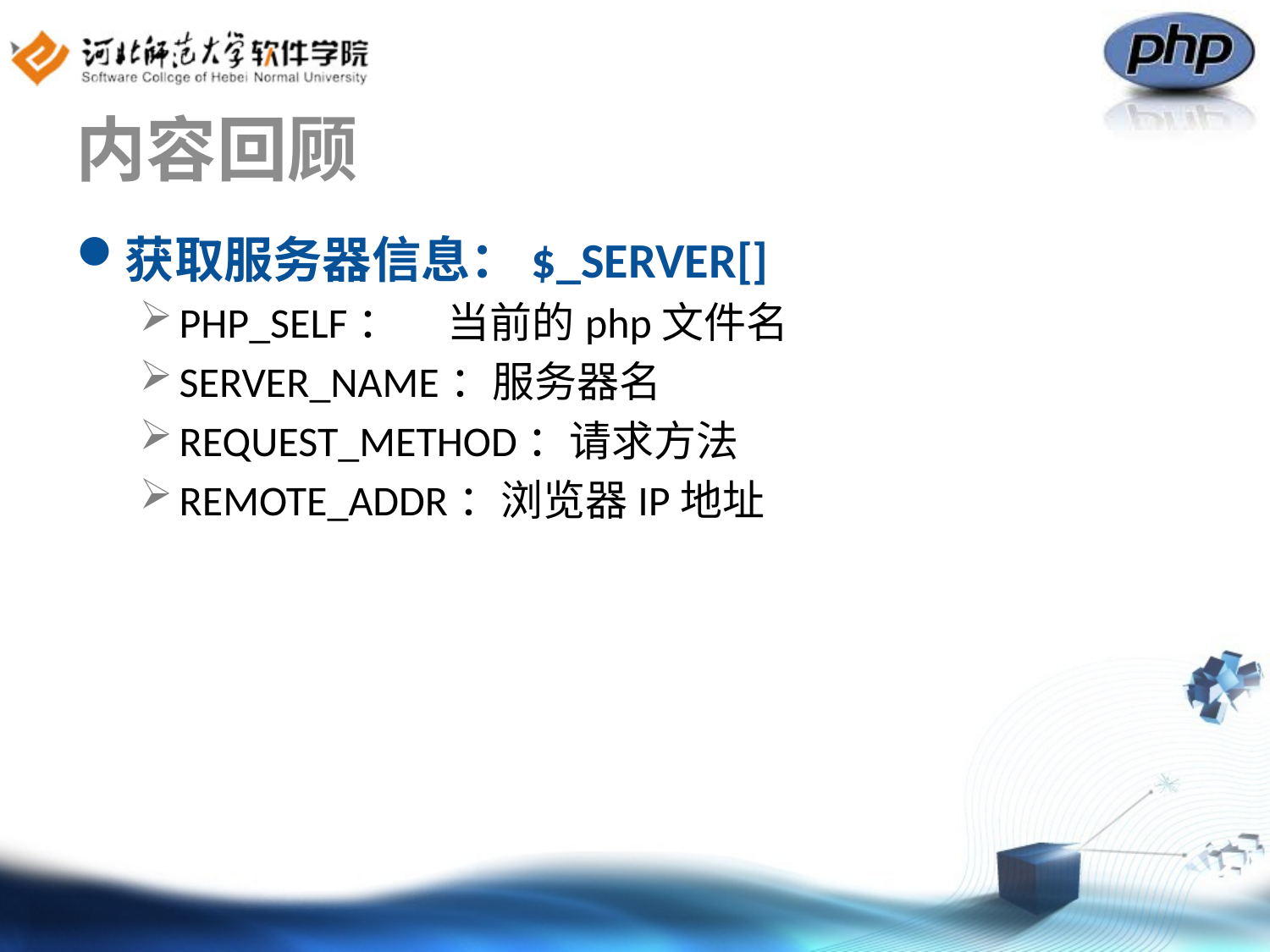

# 内容回顾
获取服务器信息：$_SERVER[]
PHP_SELF：     当前的php文件名
SERVER_NAME：服务器名
REQUEST_METHOD：请求方法
REMOTE_ADDR：浏览器IP地址